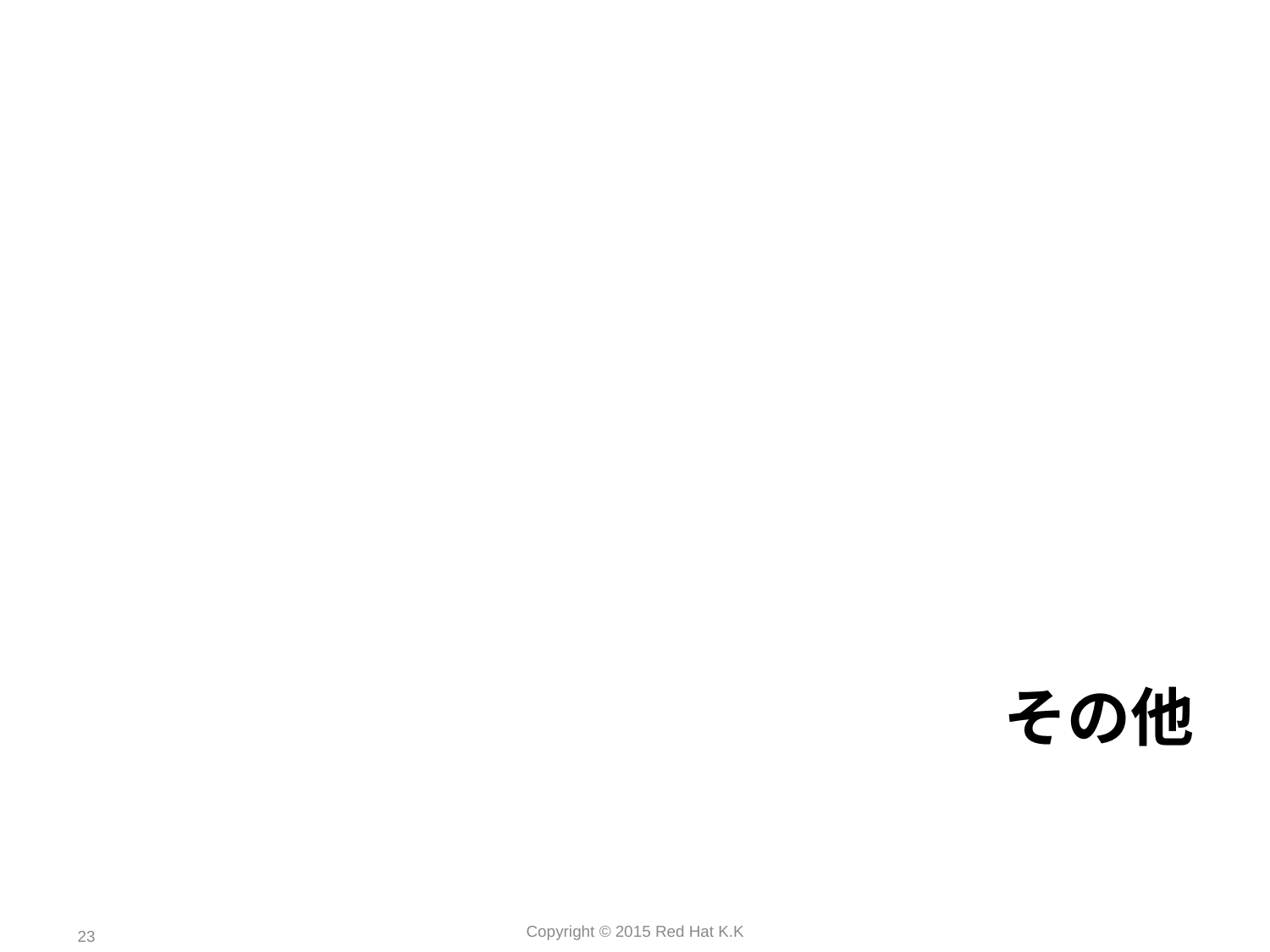

# その他
23
Copyright © 2015 Red Hat K.K